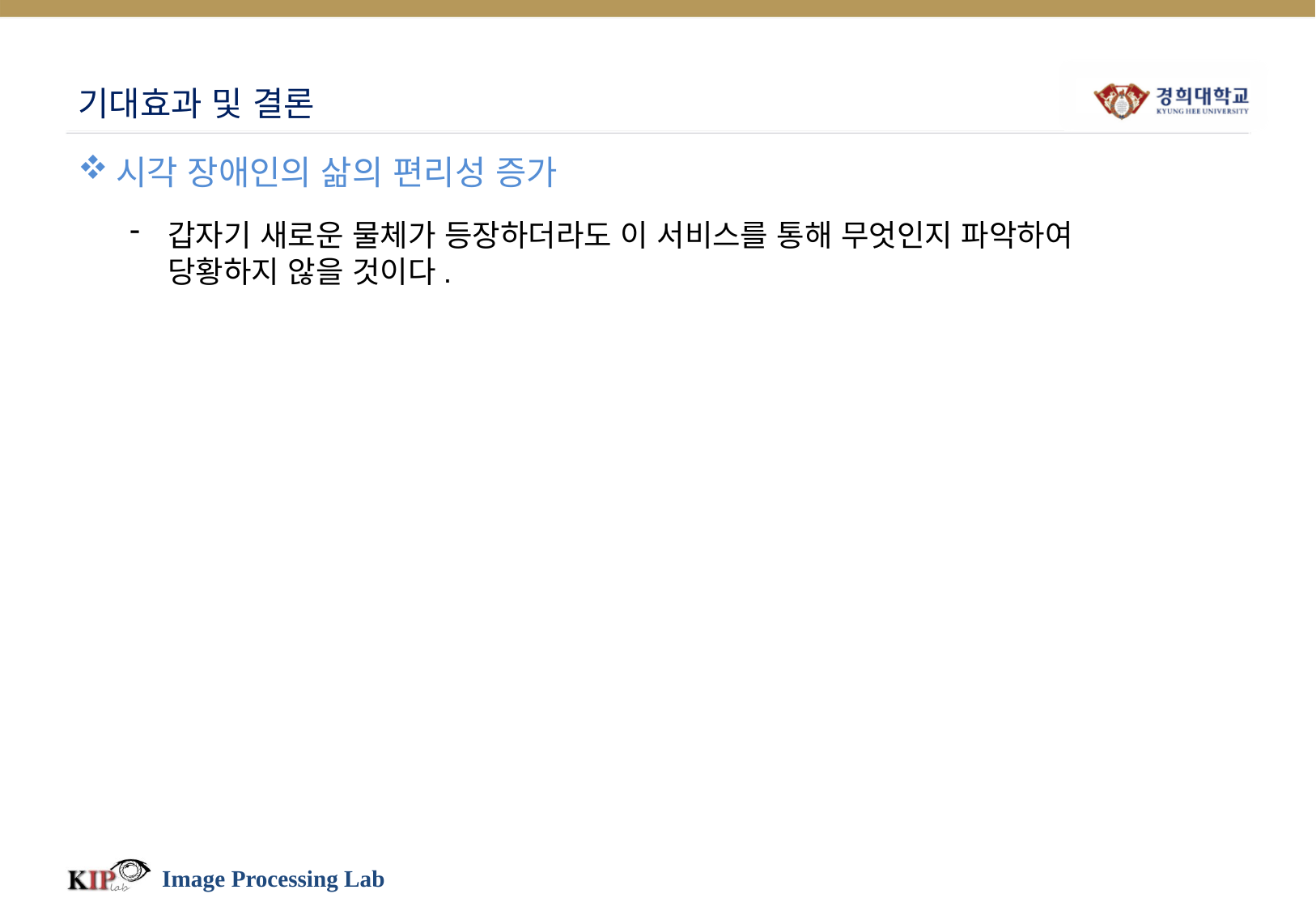

# 기대효과 및 결론
시각 장애인의 삶의 편리성 증가
갑자기 새로운 물체가 등장하더라도 이 서비스를 통해 무엇인지 파악하여 당황하지 않을 것이다.
Image Processing Lab